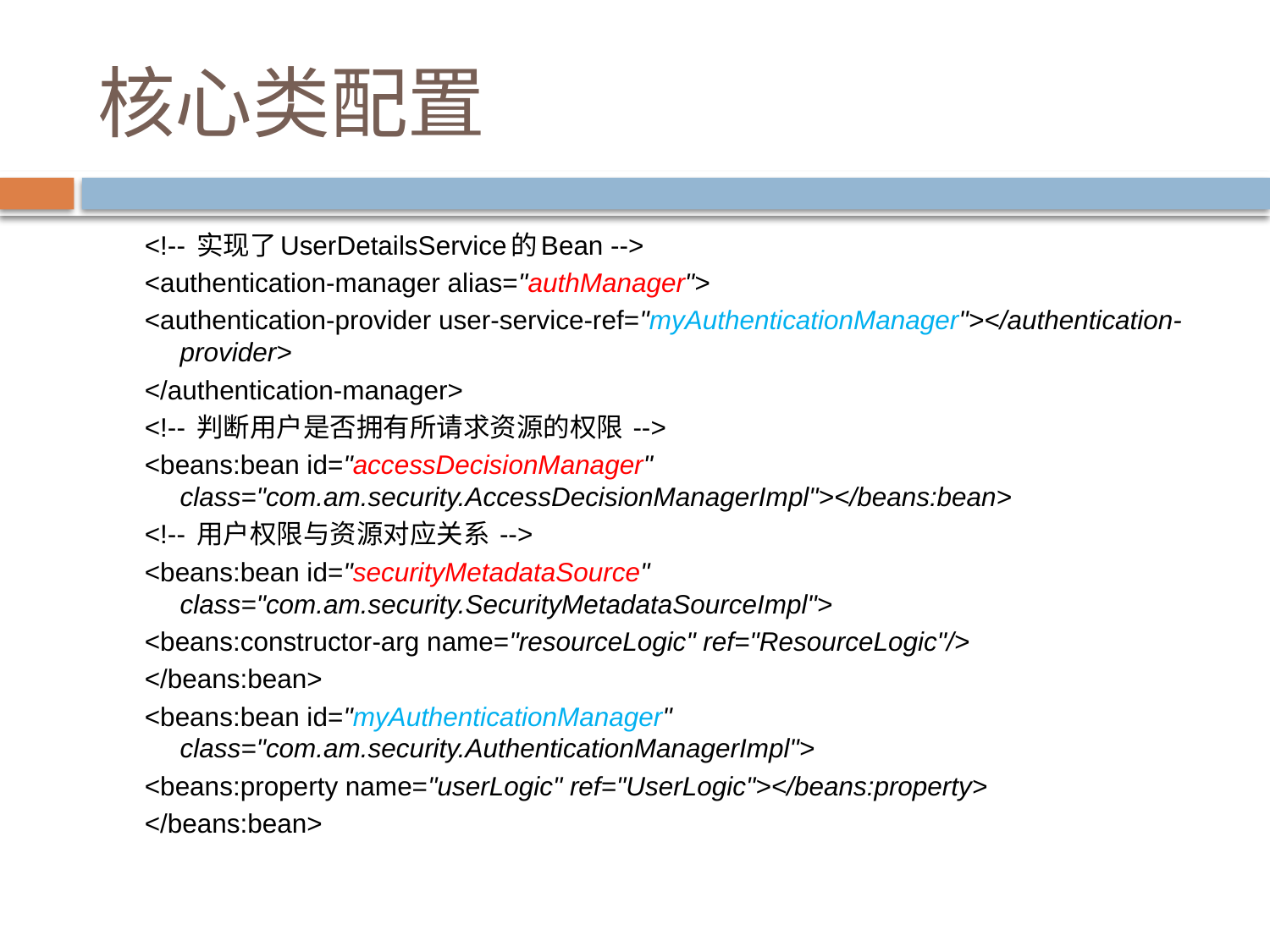

# 核心类配置
<!-- 实现了UserDetailsService的Bean -->
<authentication-manager alias="authManager">
<authentication-provider user-service-ref="myAuthenticationManager"></authentication-provider>
</authentication-manager>
<!-- 判断用户是否拥有所请求资源的权限 -->
<beans:bean id="accessDecisionManager" class="com.am.security.AccessDecisionManagerImpl"></beans:bean>
<!-- 用户权限与资源对应关系 -->
<beans:bean id="securityMetadataSource" class="com.am.security.SecurityMetadataSourceImpl">
<beans:constructor-arg name="resourceLogic" ref="ResourceLogic"/>
</beans:bean>
<beans:bean id="myAuthenticationManager" class="com.am.security.AuthenticationManagerImpl">
<beans:property name="userLogic" ref="UserLogic"></beans:property>
</beans:bean>